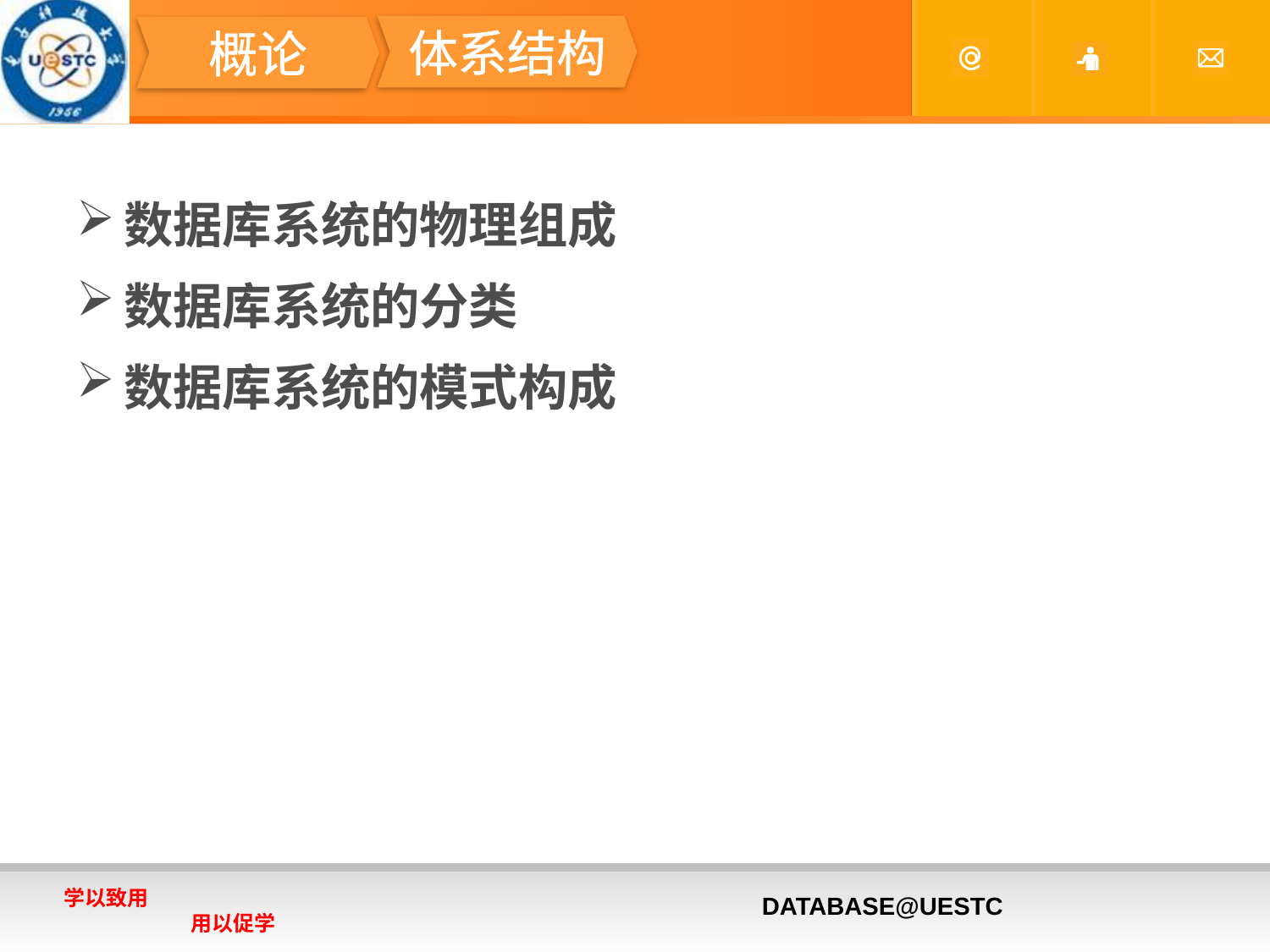

#
体系结构
概论
数据库系统的物理组成
数据库系统的分类
数据库系统的模式构成